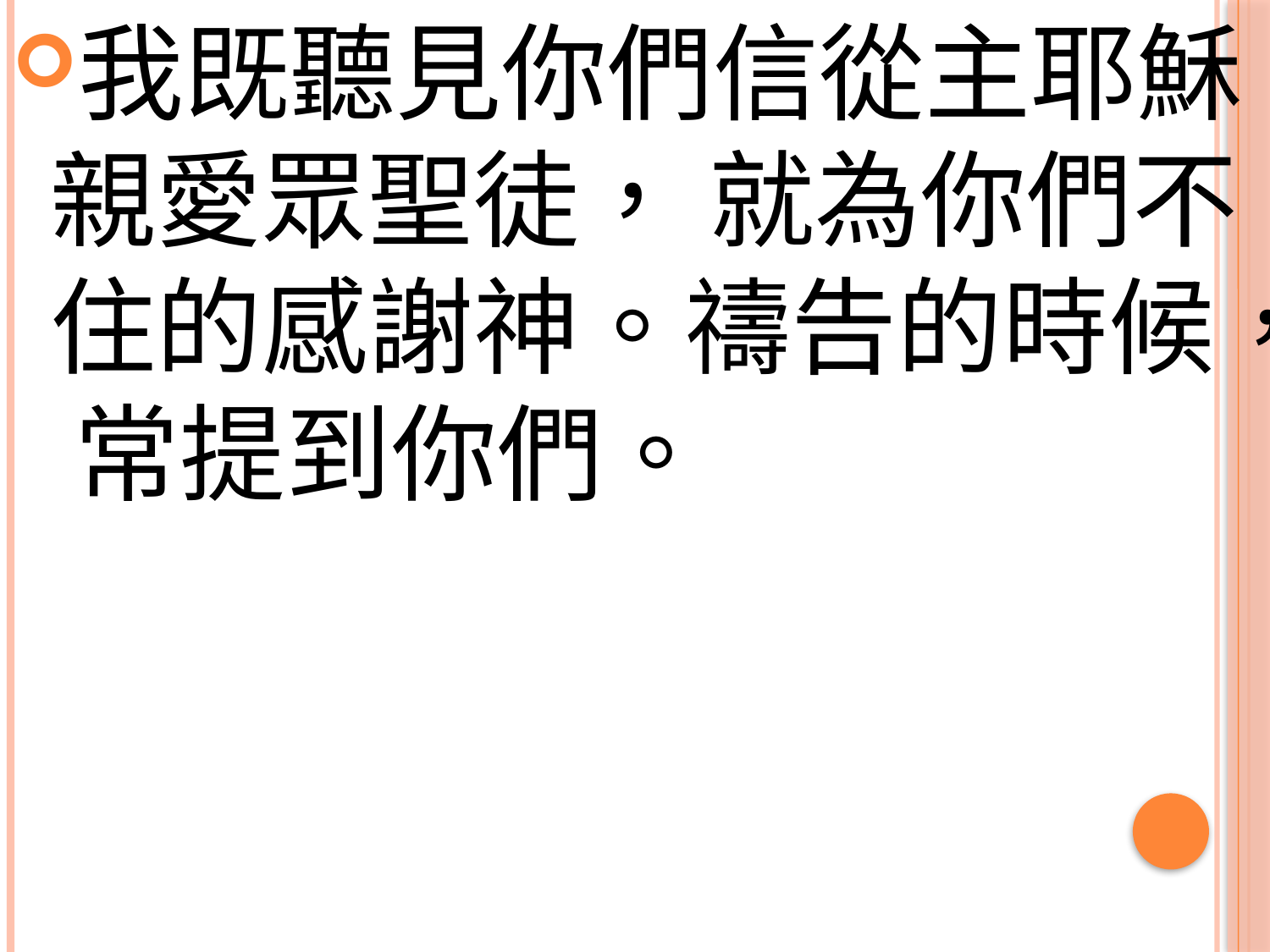

我既聽見你們信從主耶穌，親愛眾聖徒， 就為你們不住的感謝神。禱告的時候， 常提到你們。